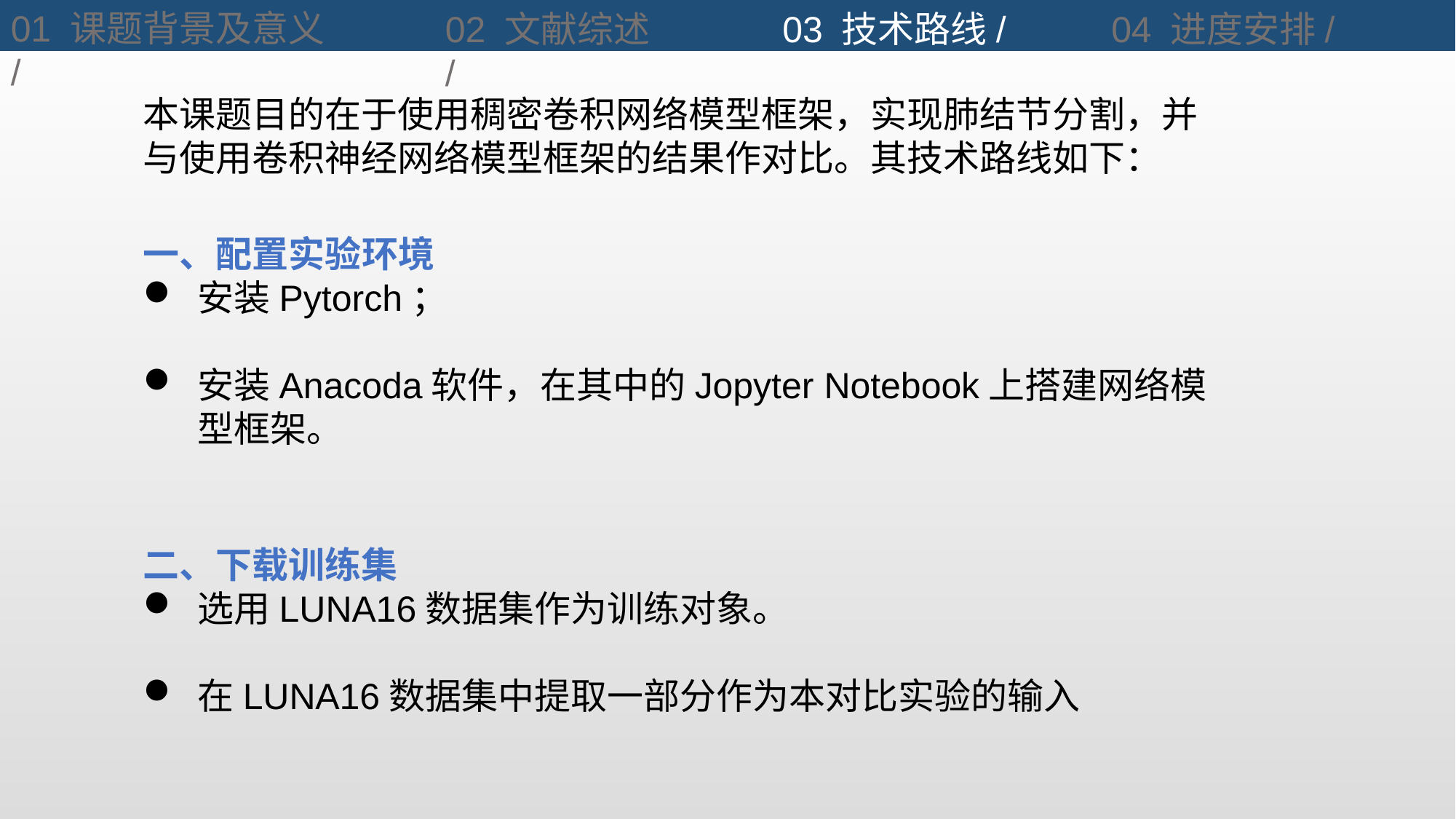

01 课题背景及意义/
02 文献综述/
03 技术路线/
04 进度安排/
本课题目的在于使用稠密卷积网络模型框架，实现肺结节分割，并与使用卷积神经网络模型框架的结果作对比。其技术路线如下：
一、配置实验环境
安装Pytorch；

安装Anacoda软件，在其中的Jopyter Notebook上搭建网络模型框架。
二、下载训练集
选用LUNA16数据集作为训练对象。

在LUNA16数据集中提取一部分作为本对比实验的输入